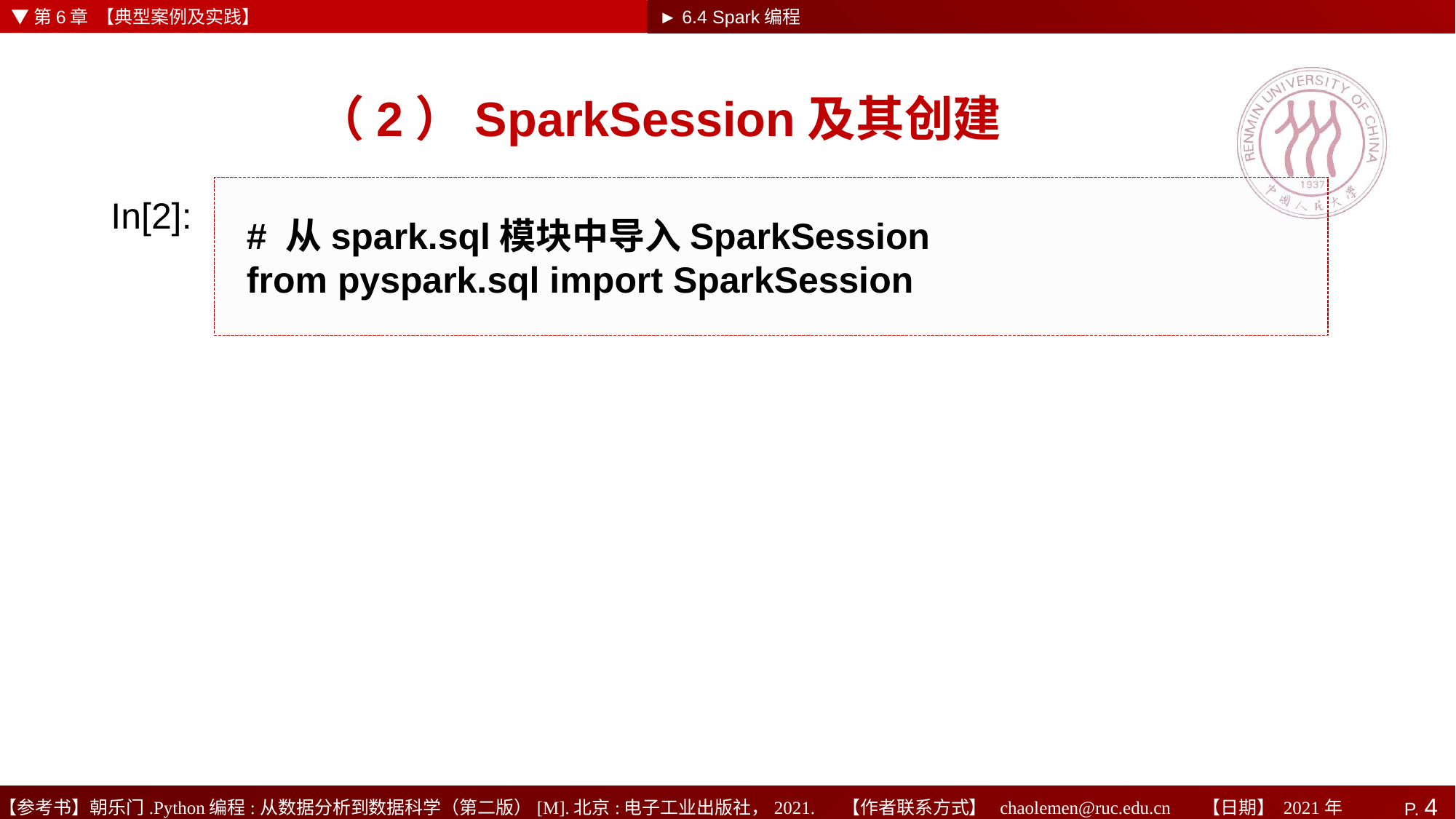

▼第6章  【典型案例及实践】
► 6.4 Spark编程
# （2）SparkSession及其创建
# 从spark.sql模块中导入SparkSession
from pyspark.sql import SparkSession
In[2]: